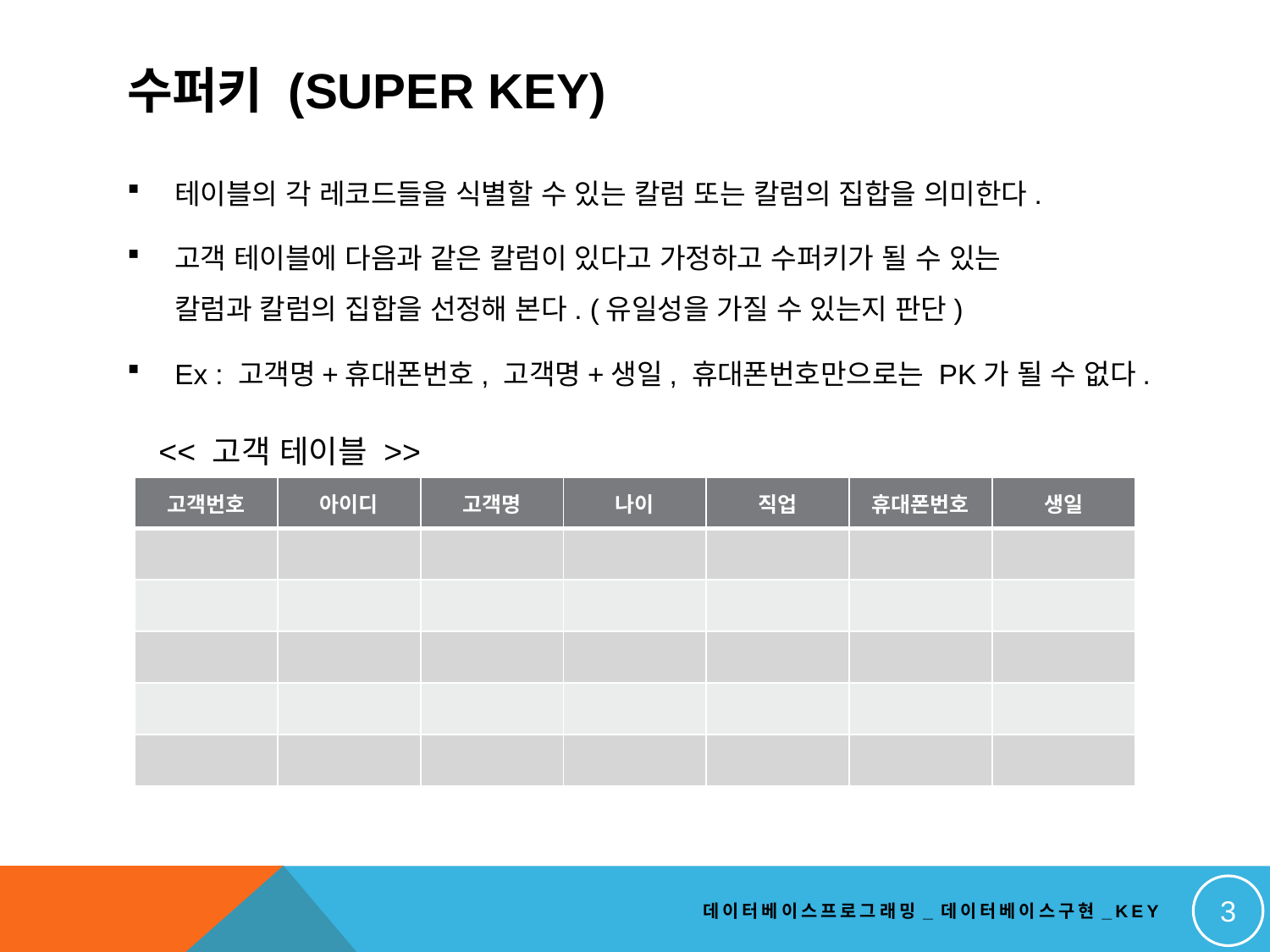

# 수퍼키 (super key)
테이블의 각 레코드들을 식별할 수 있는 칼럼 또는 칼럼의 집합을 의미한다.
고객 테이블에 다음과 같은 칼럼이 있다고 가정하고 수퍼키가 될 수 있는
칼럼과 칼럼의 집합을 선정해 본다. (유일성을 가질 수 있는지 판단)
Ex : 고객명+휴대폰번호, 고객명+생일, 휴대폰번호만으로는 PK가 될 수 없다.

<< 고객 테이블 >>
| 고객번호 | 아이디 | 고객명 | 나이 | 직업 | 휴대폰번호 | 생일 |
| --- | --- | --- | --- | --- | --- | --- |
|  |  |  |  |  |  |  |
|  |  |  |  |  |  |  |
|  |  |  |  |  |  |  |
|  |  |  |  |  |  |  |
|  |  |  |  |  |  |  |
3
데이터베이스프로그래밍_데이터베이스구현_KEY